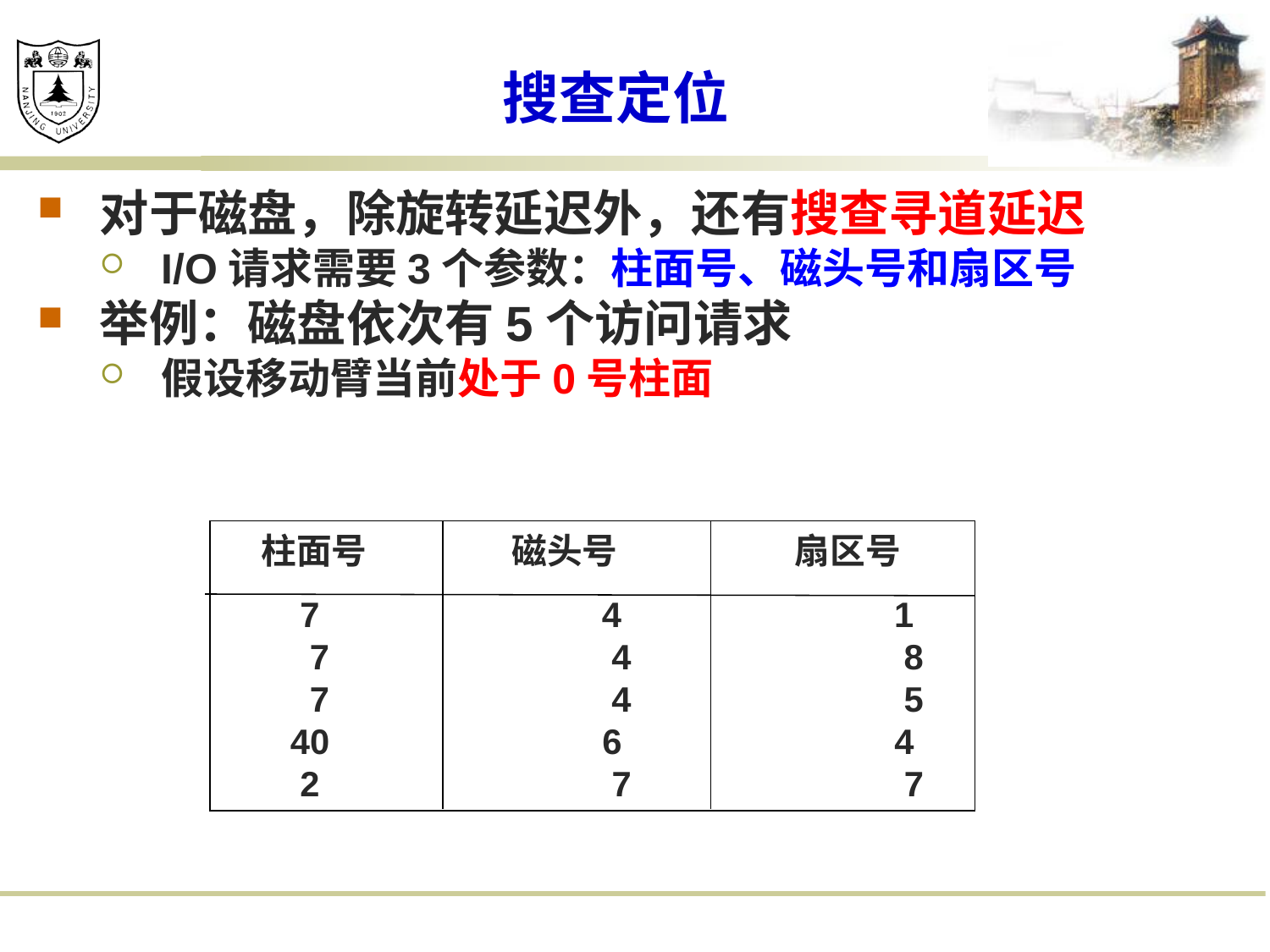

# 搜查定位
对于磁盘，除旋转延迟外，还有搜查寻道延迟
I/O请求需要3个参数：柱面号、磁头号和扇区号
举例：磁盘依次有5个访问请求
假设移动臂当前处于0号柱面

柱面号                  磁头号                      扇区号
    7                             4                            1
     7                             4                            8
     7                             4                            5
   40                            6                            4
    2                              7                            7
57